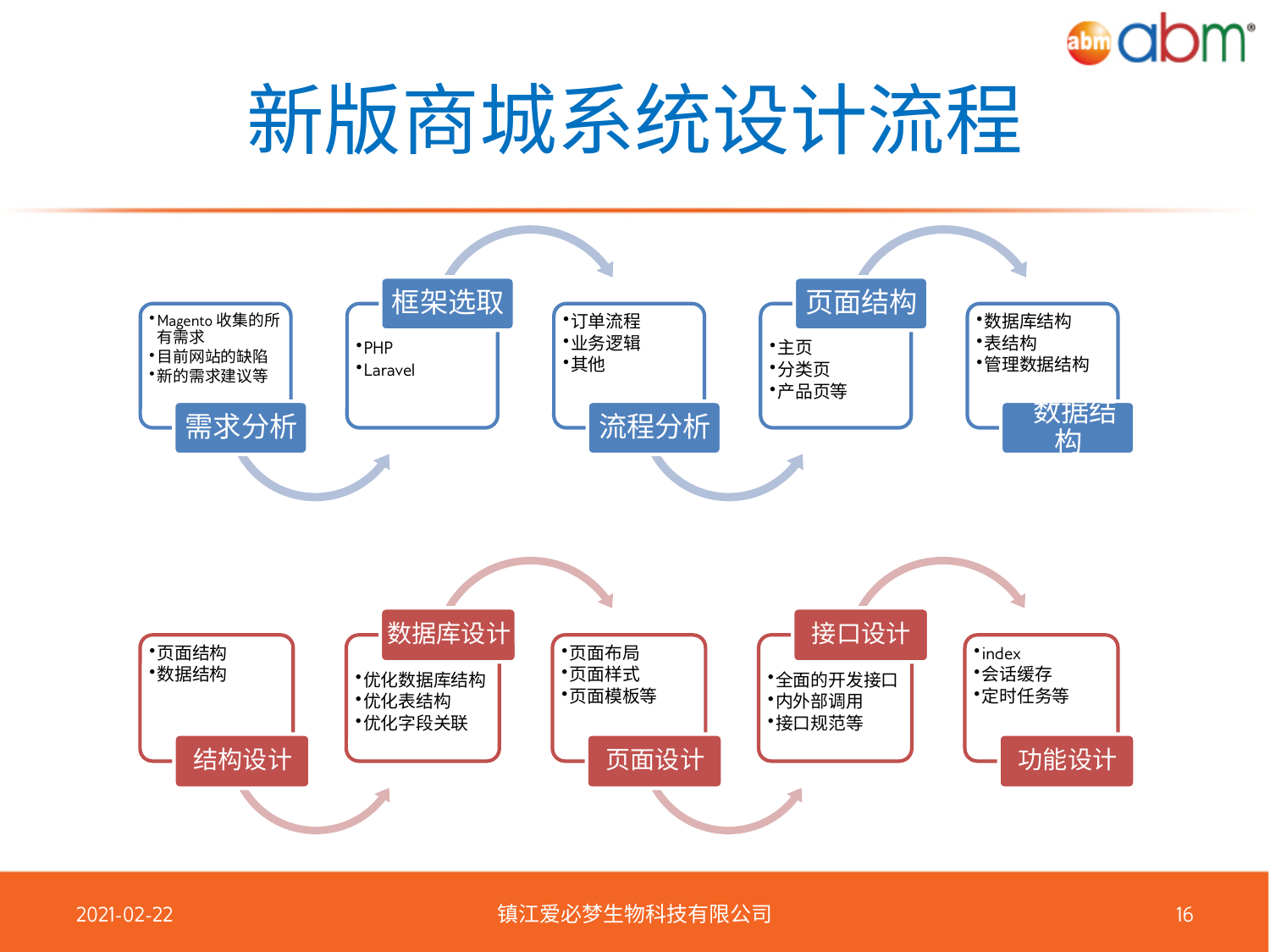

# 新版商城系统设计流程
Magento收集的所有需求
目前网站的缺陷
新的需求建议等
需求分析
PHP
Laravel
框架选取
订单流程
业务逻辑
其他
流程分析
主页
分类页
产品页等
页面结构
数据库结构
表结构
管理数据结构
 数据结构
页面结构
数据结构
结构设计
优化数据库结构
优化表结构
优化字段关联
数据库设计
页面布局
页面样式
页面模板等
页面设计
全面的开发接口
内外部调用
接口规范等
接口设计
index
会话缓存
定时任务等
功能设计
2021-02-22
镇江爱必梦生物科技有限公司
16